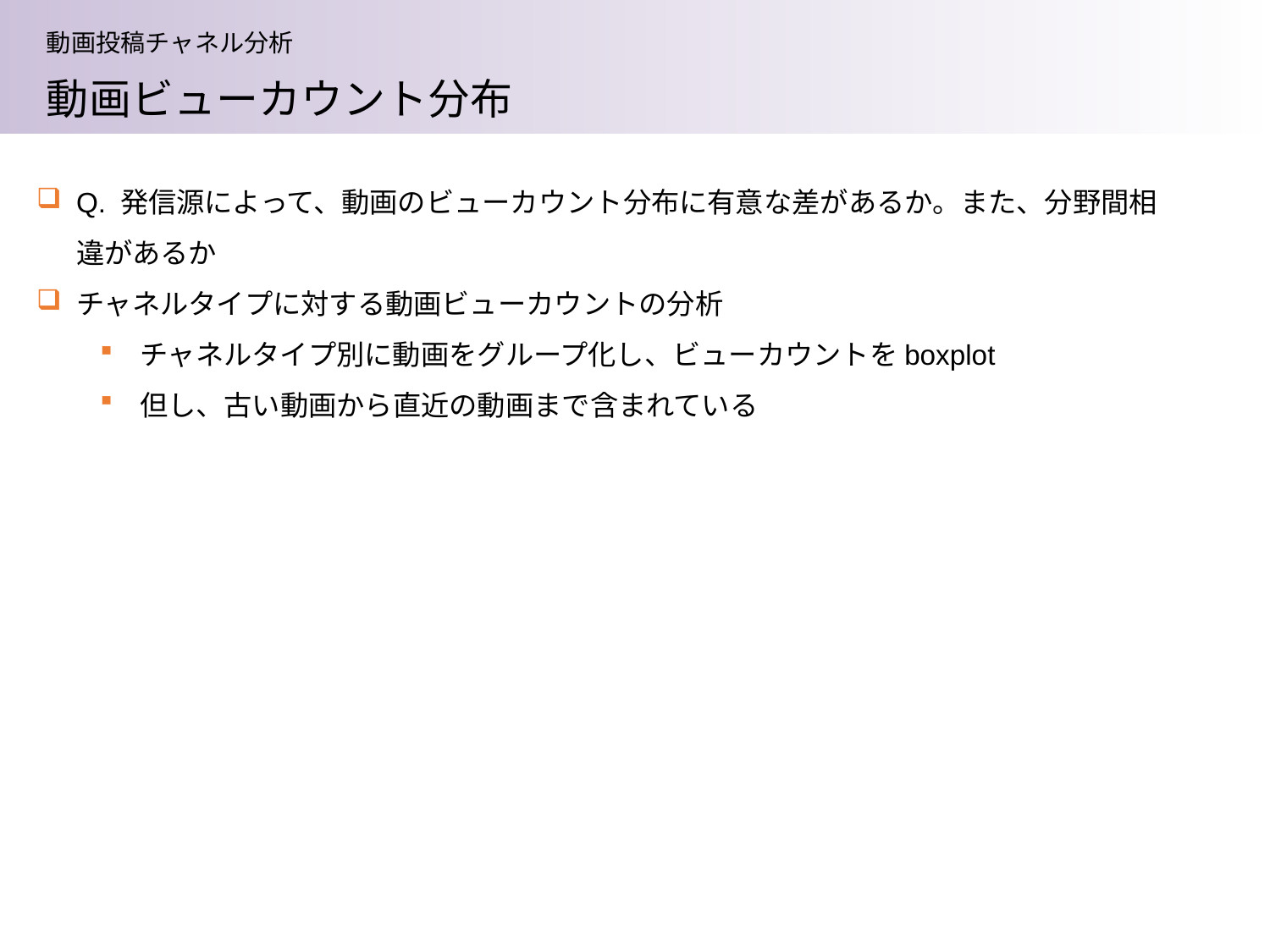

動画投稿チャネル分析
動画ビューカウント分布
Q. 発信源によって、動画のビューカウント分布に有意な差があるか。また、分野間相違があるか
チャネルタイプに対する動画ビューカウントの分析
チャネルタイプ別に動画をグループ化し、ビューカウントをboxplot
但し、古い動画から直近の動画まで含まれている